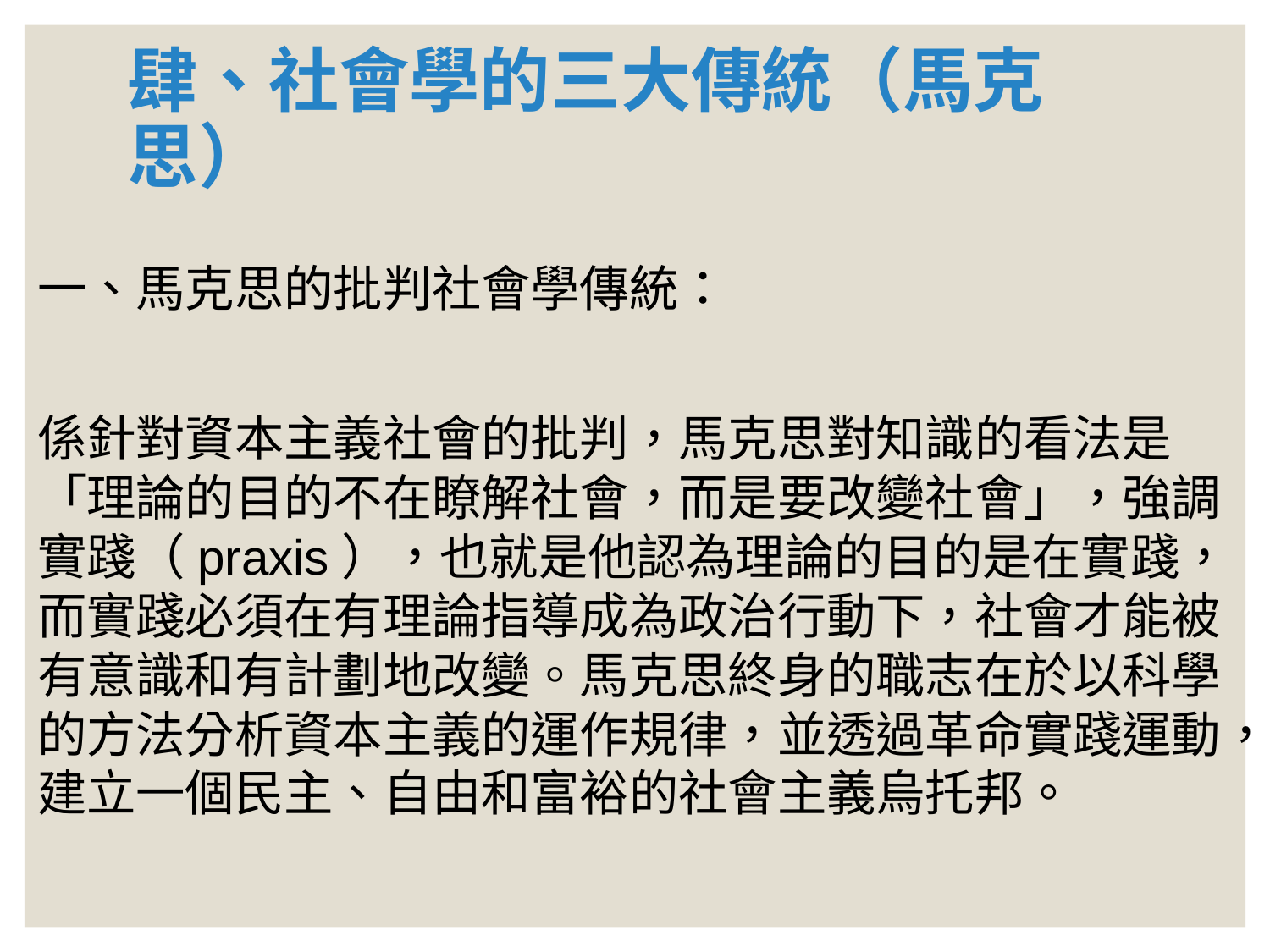

# 肆、社會學的三大傳統（馬克思）

一、馬克思的批判社會學傳統：

係針對資本主義社會的批判，馬克思對知識的看法是「理論的目的不在瞭解社會，而是要改變社會」，強調實踐（praxis），也就是他認為理論的目的是在實踐，而實踐必須在有理論指導成為政治行動下，社會才能被有意識和有計劃地改變。馬克思終身的職志在於以科學的方法分析資本主義的運作規律，並透過革命實踐運動，建立一個民主、自由和富裕的社會主義烏托邦。